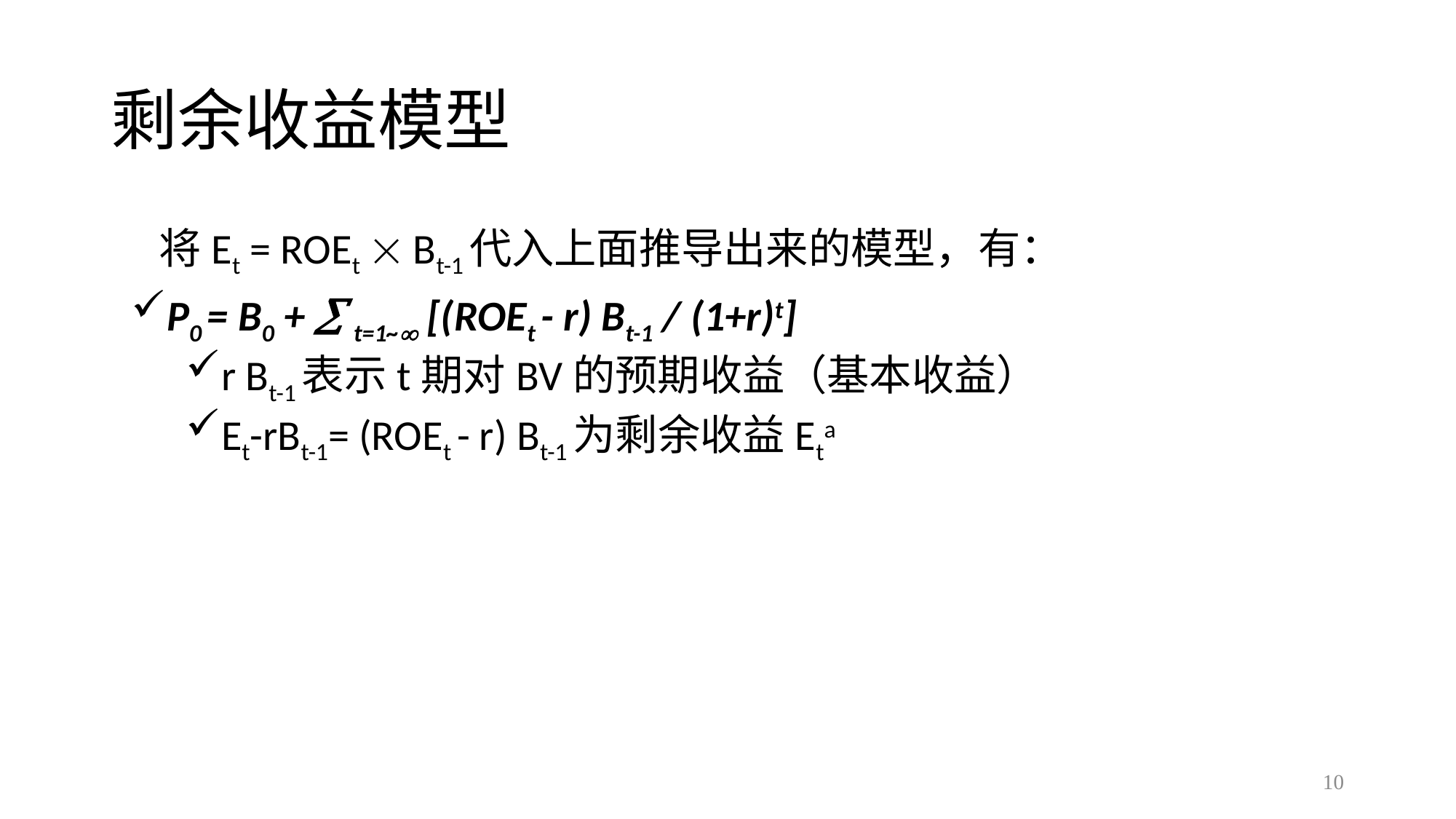

# 剩余收益模型
	将Et = ROEt × Bt-1代入上面推导出来的模型，有：
P0 = B0 + ∑ t=1~∞ [(ROEt - r) Bt-1 / (1+r)t]
r Bt-1表示t期对BV的预期收益（基本收益）
Et-rBt-1= (ROEt - r) Bt-1为剩余收益Eta
10